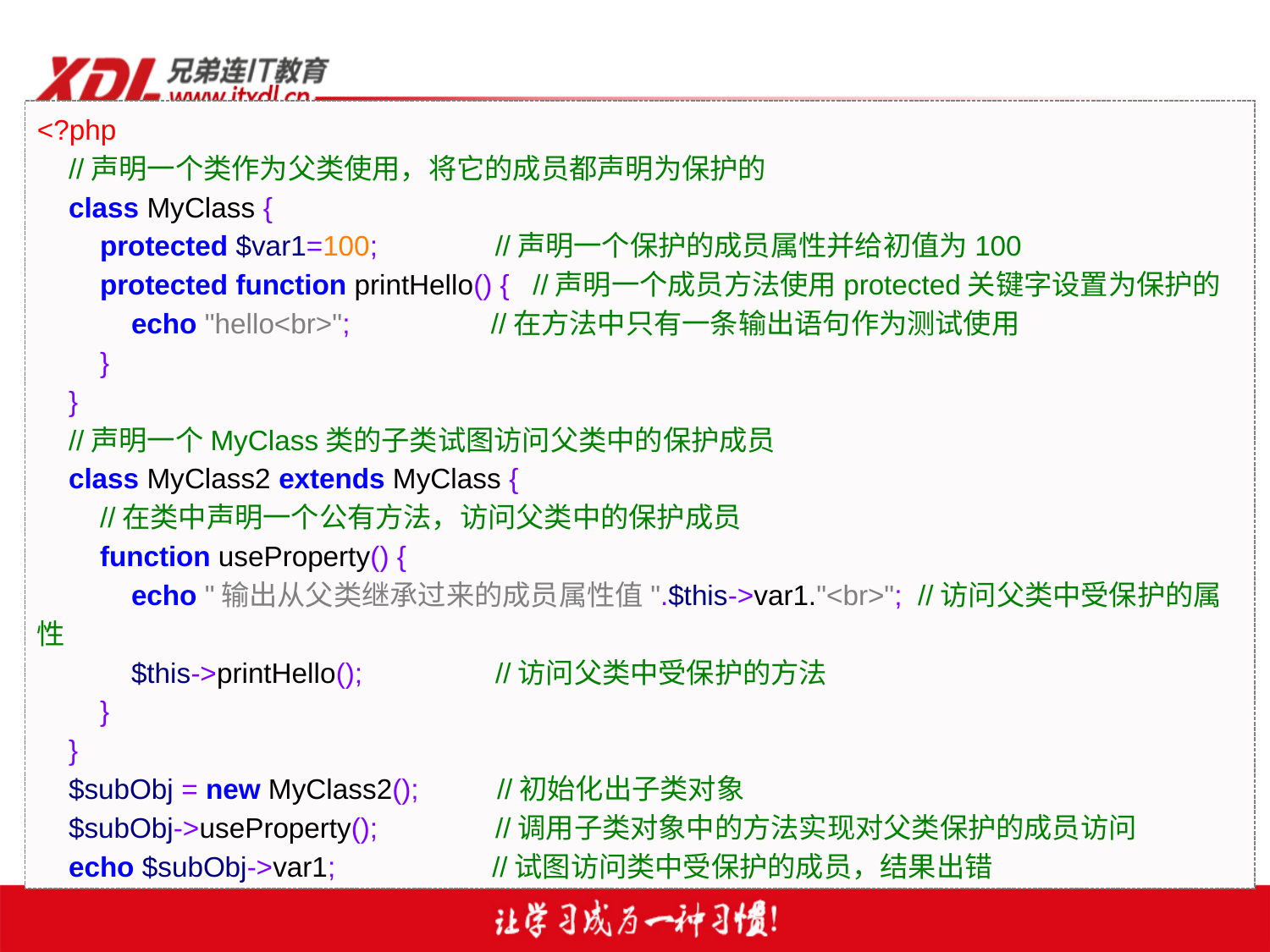

<?php
    //声明一个类作为父类使用，将它的成员都声明为保护的
    class MyClass {
        protected $var1=100;               //声明一个保护的成员属性并给初值为100
        protected function printHello() {   //声明一个成员方法使用protected关键字设置为保护的
            echo "hello<br>";                  //在方法中只有一条输出语句作为测试使用
        }
    }
    //声明一个MyClass类的子类试图访问父类中的保护成员
    class MyClass2 extends MyClass {
        //在类中声明一个公有方法，访问父类中的保护成员
        function useProperty() {
            echo "输出从父类继承过来的成员属性值".$this->var1."<br>";  //访问父类中受保护的属性
            $this->printHello();                 //访问父类中受保护的方法
        }
    }
    $subObj = new MyClass2();          //初始化出子类对象
    $subObj->useProperty();               //调用子类对象中的方法实现对父类保护的成员访问
    echo $subObj->var1;                    //试图访问类中受保护的成员，结果出错